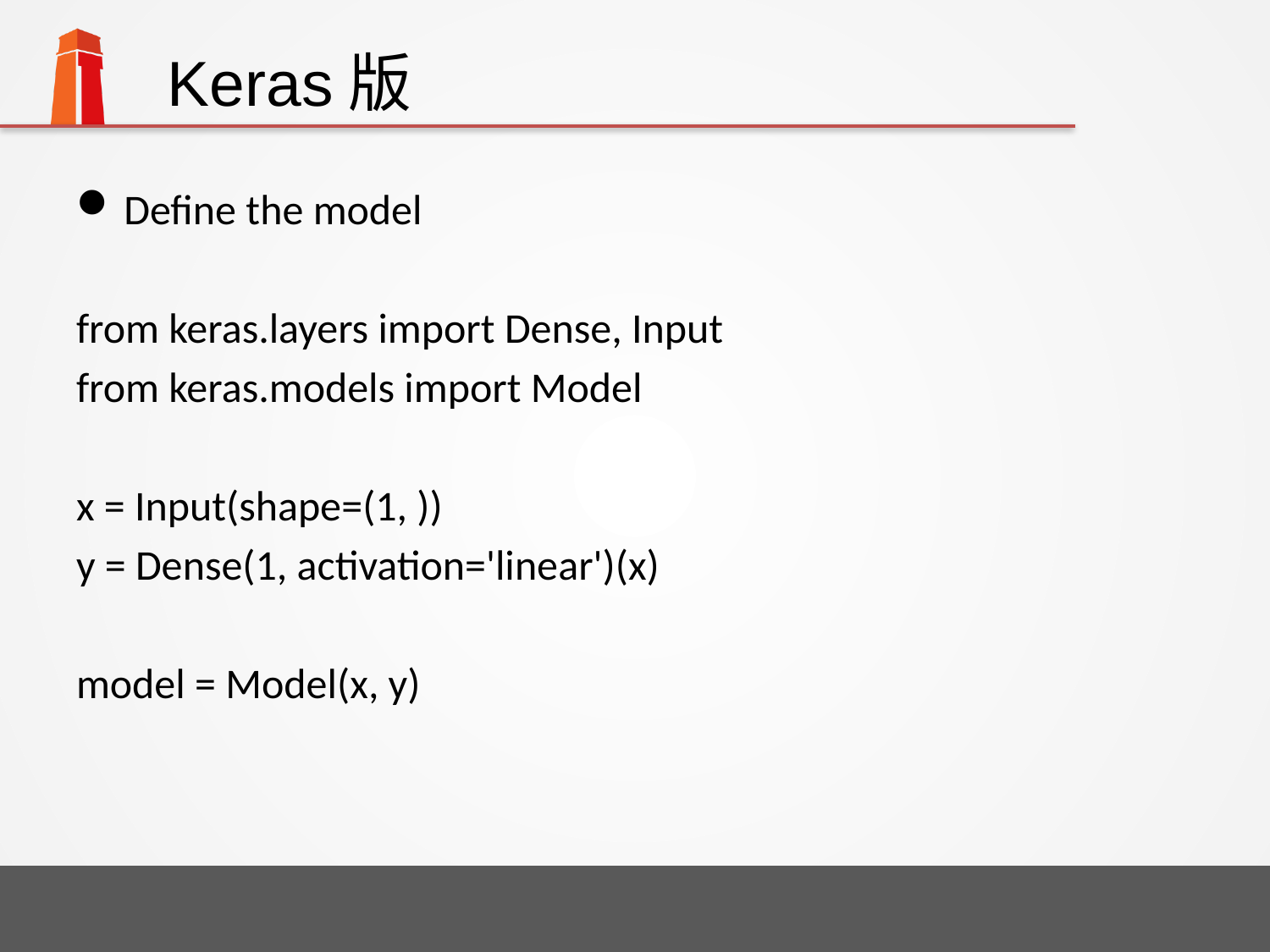

# Keras版
Define the model

from keras.layers import Dense, Input
from keras.models import Model

x = Input(shape=(1, ))
y = Dense(1, activation='linear')(x)

model = Model(x, y)